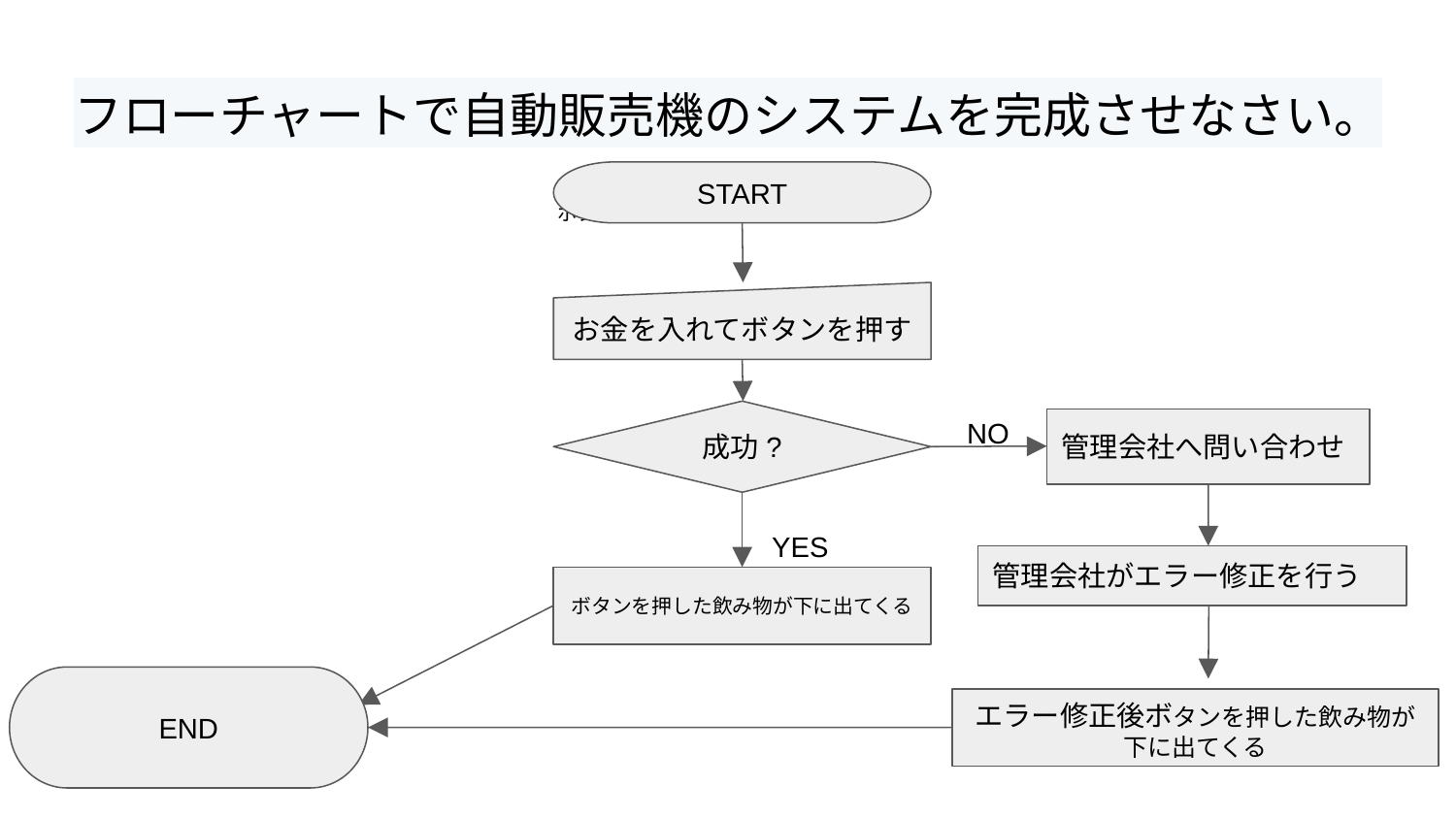

# フローチャートで自動販売機のシステムを完成させなさい。
START
ボタンを押した飲み物が下に出てくる
ボタンを押した飲み物が下に出てくる

お金を入れてボタンを押す
成功?
NO
管理会社へ問い合わせ
YES
管理会社がエラー修正を行う
ボタンを押した飲み物が下に出てくる
END

エラー修正後ボタンを押した飲み物が下に出てくる